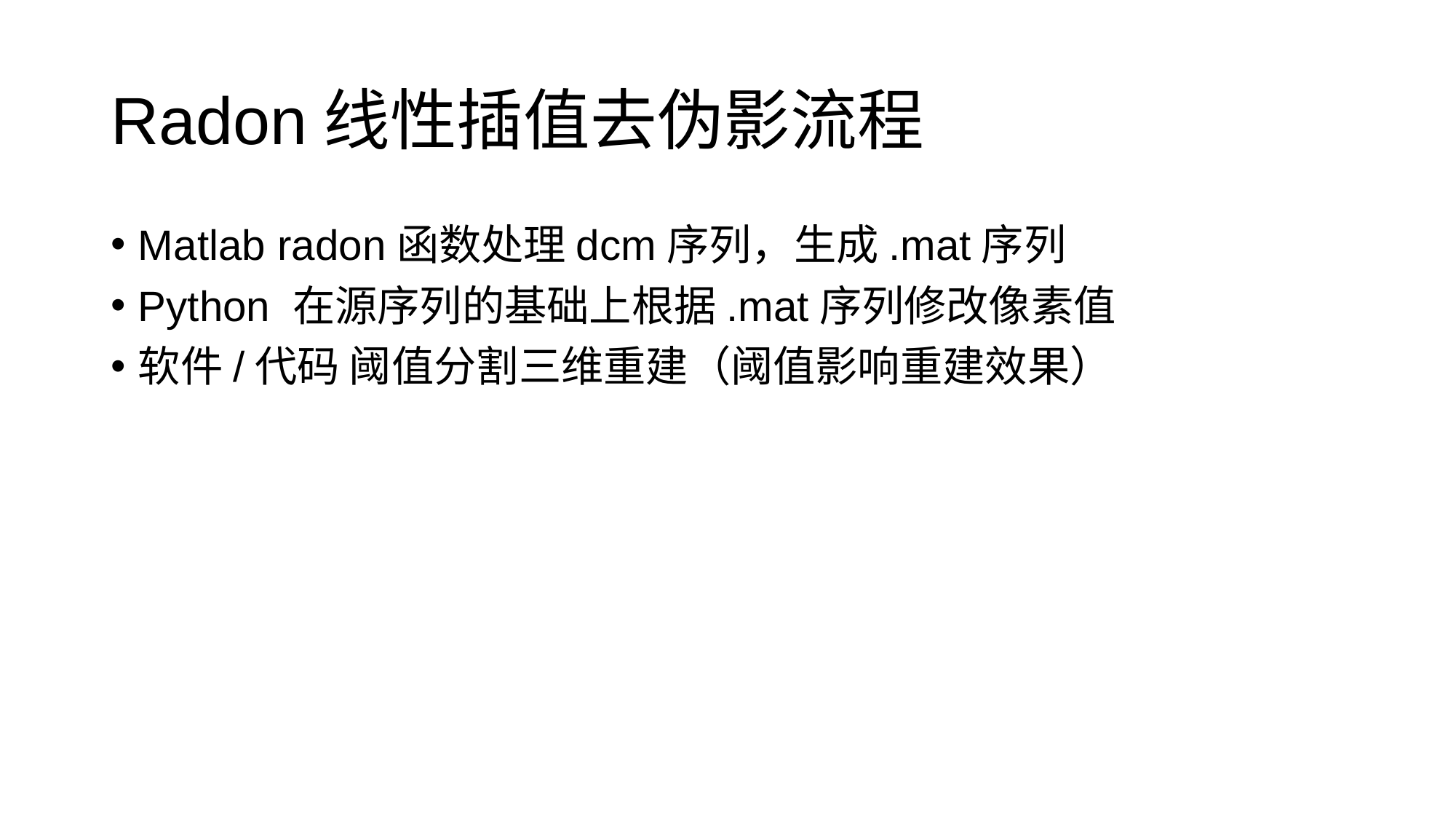

# Radon线性插值去伪影流程
Matlab radon函数处理dcm序列，生成.mat序列
Python 在源序列的基础上根据.mat序列修改像素值
软件/代码 阈值分割三维重建（阈值影响重建效果）